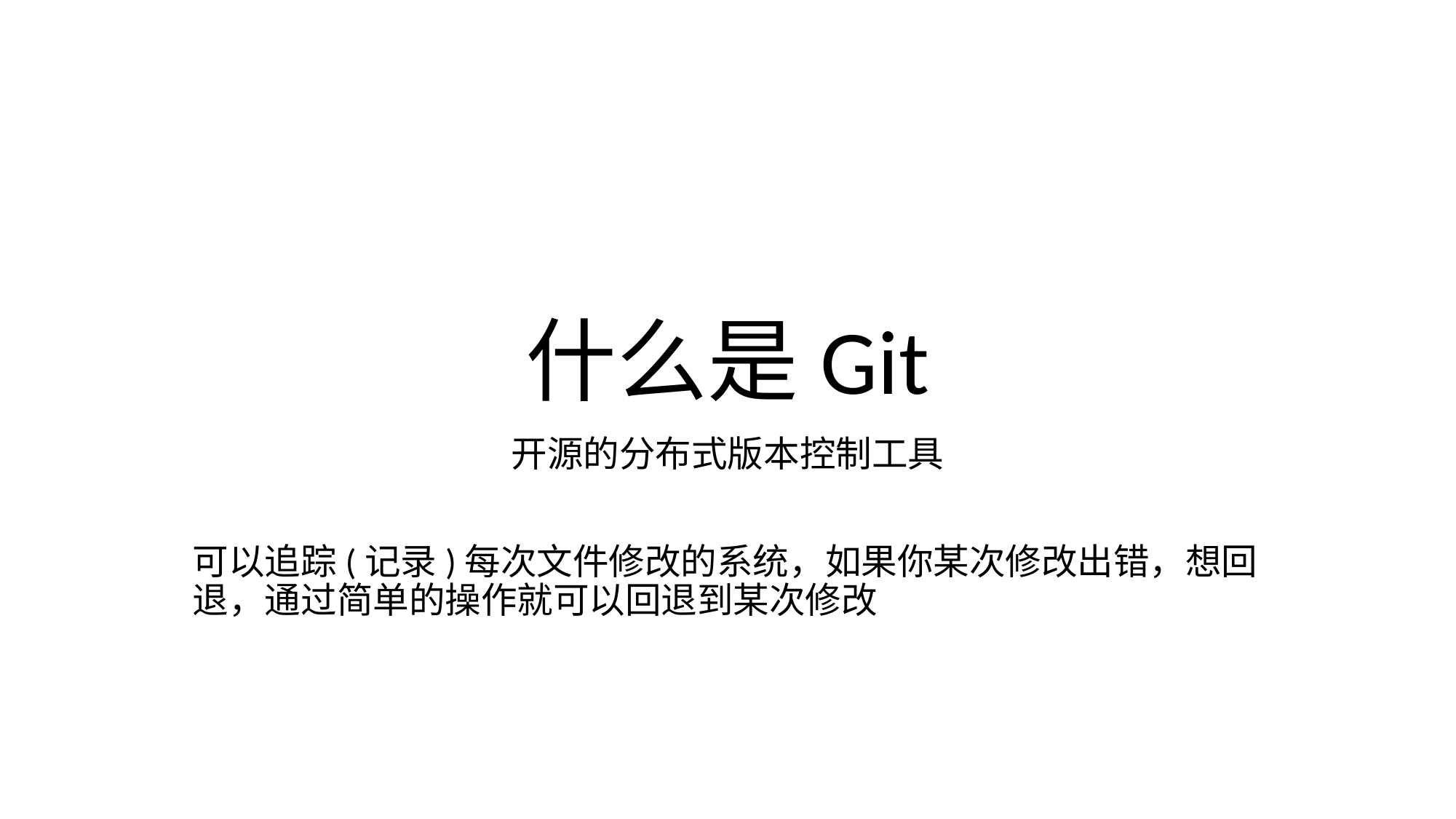

# 什么是Git
开源的分布式版本控制工具

可以追踪(记录)每次文件修改的系统，如果你某次修改出错，想回退，通过简单的操作就可以回退到某次修改